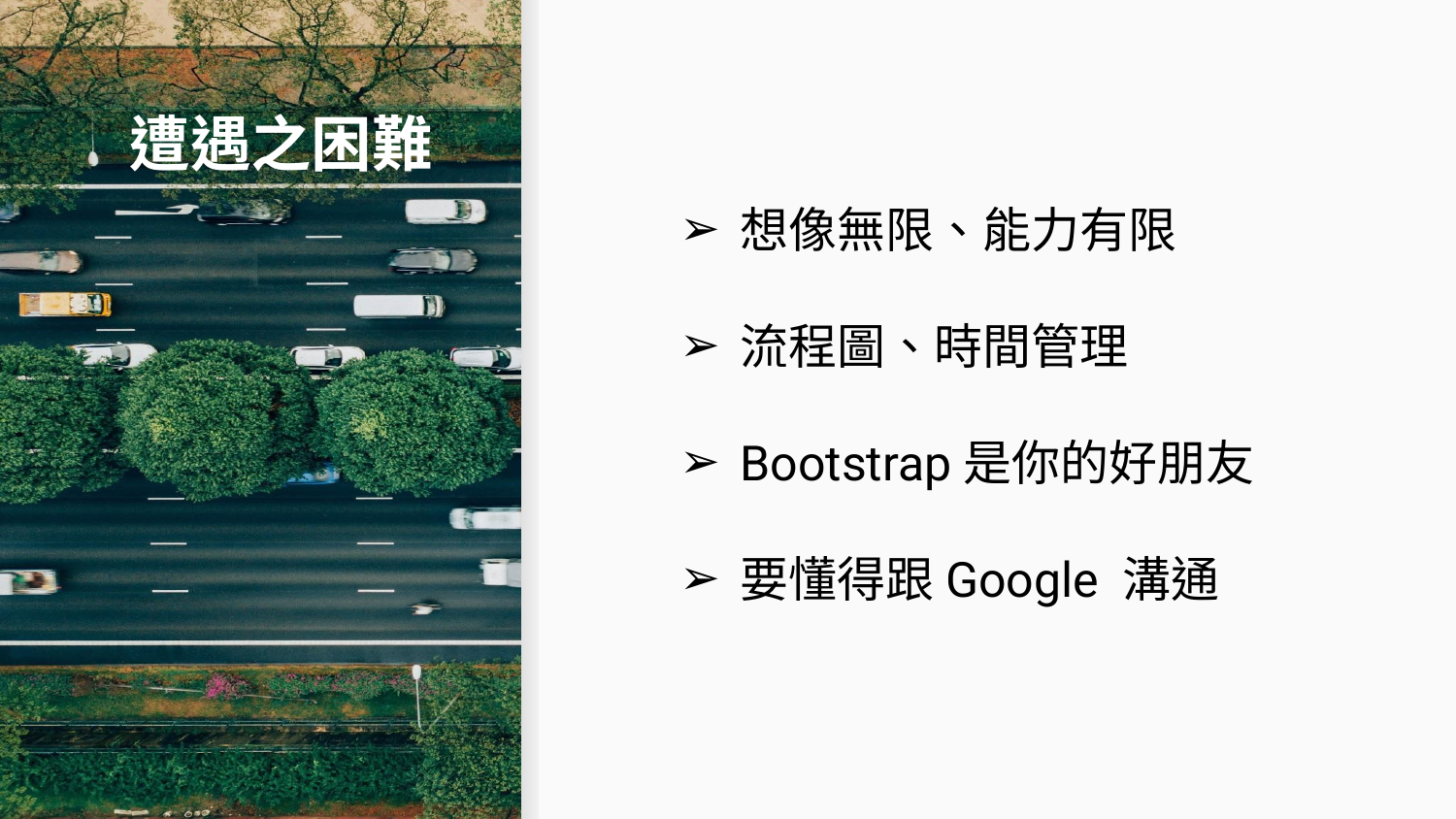

# 遭遇之困難

想像無限、能力有限
流程圖、時間管理
Bootstrap是你的好朋友
要懂得跟Google 溝通